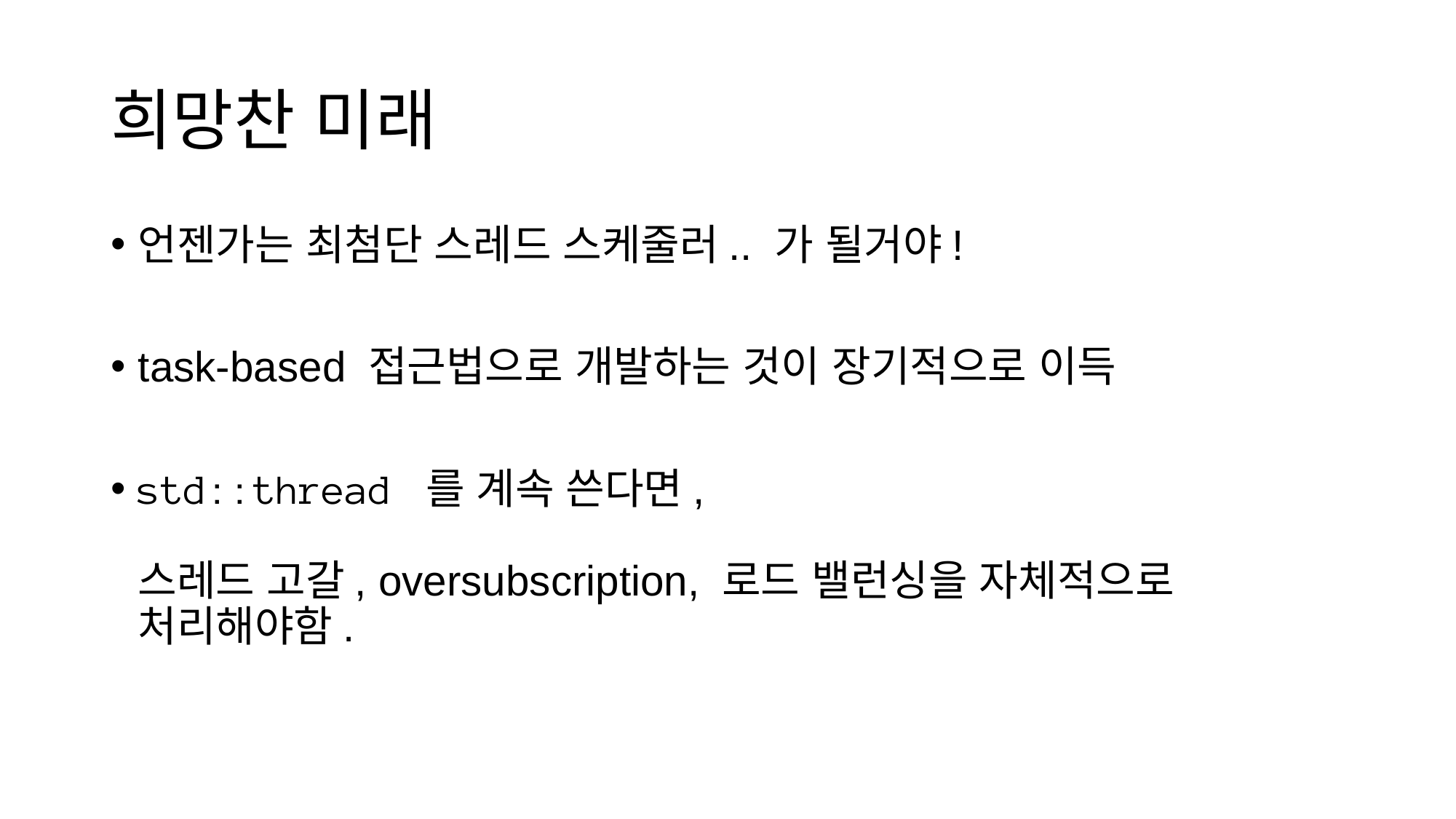

# 희망찬 미래
언젠가는 최첨단 스레드 스케줄러.. 가 될거야!

task-based 접근법으로 개발하는 것이 장기적으로 이득

std::thread 를 계속 쓴다면,
스레드 고갈, oversubscription, 로드 밸런싱을 자체적으로 처리해야함.